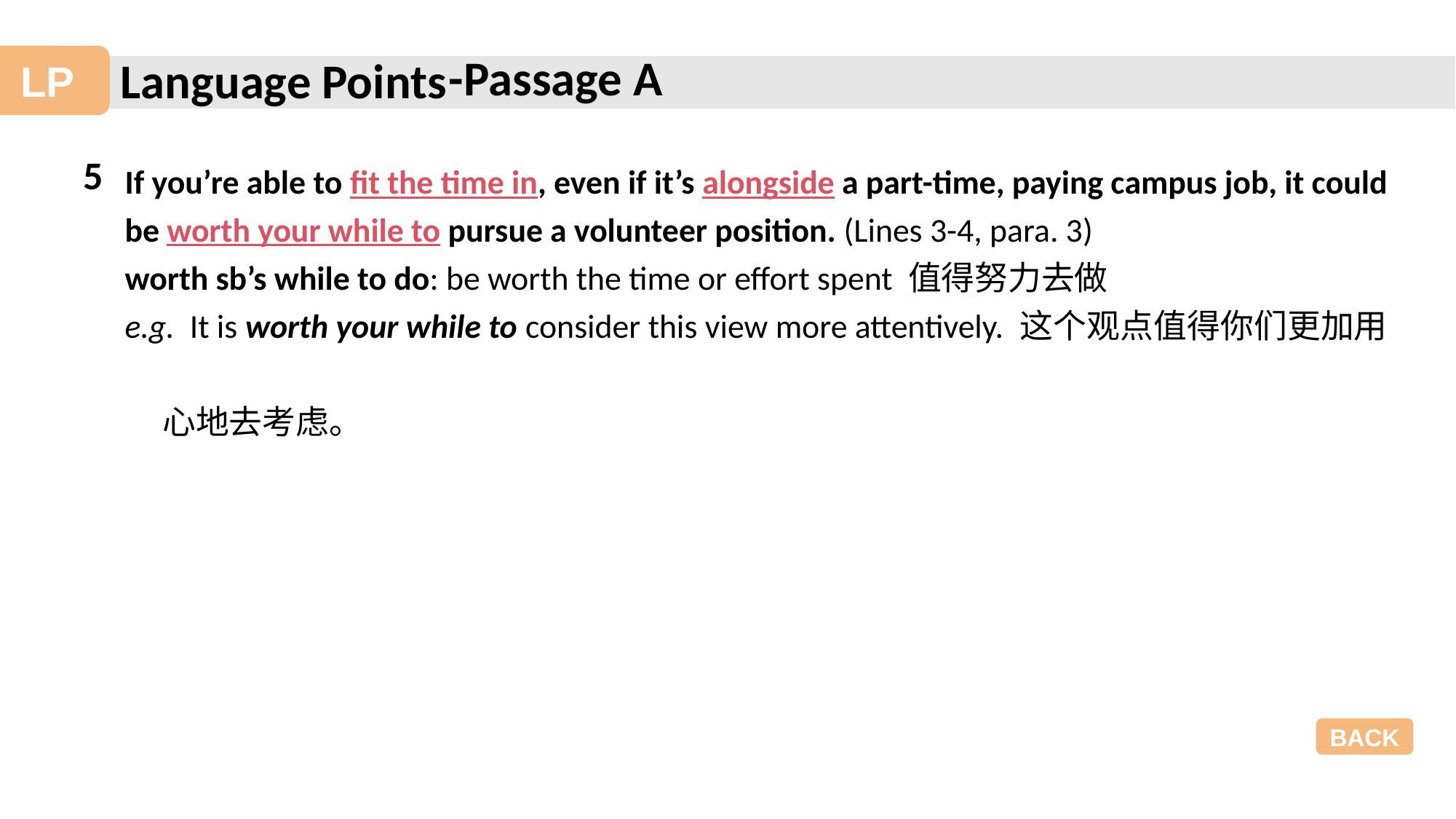

-Passage A
5
If you’re able to fit the time in, even if it’s alongside a part-time, paying campus job, it could be worth your while to pursue a volunteer position. (Lines 3-4, para. 3)
worth sb’s while to do: be worth the time or effort spent 值得努力去做
e.g.  It is worth your while to consider this view more attentively. 这个观点值得你们更加用
    心地去考虑。

BACK